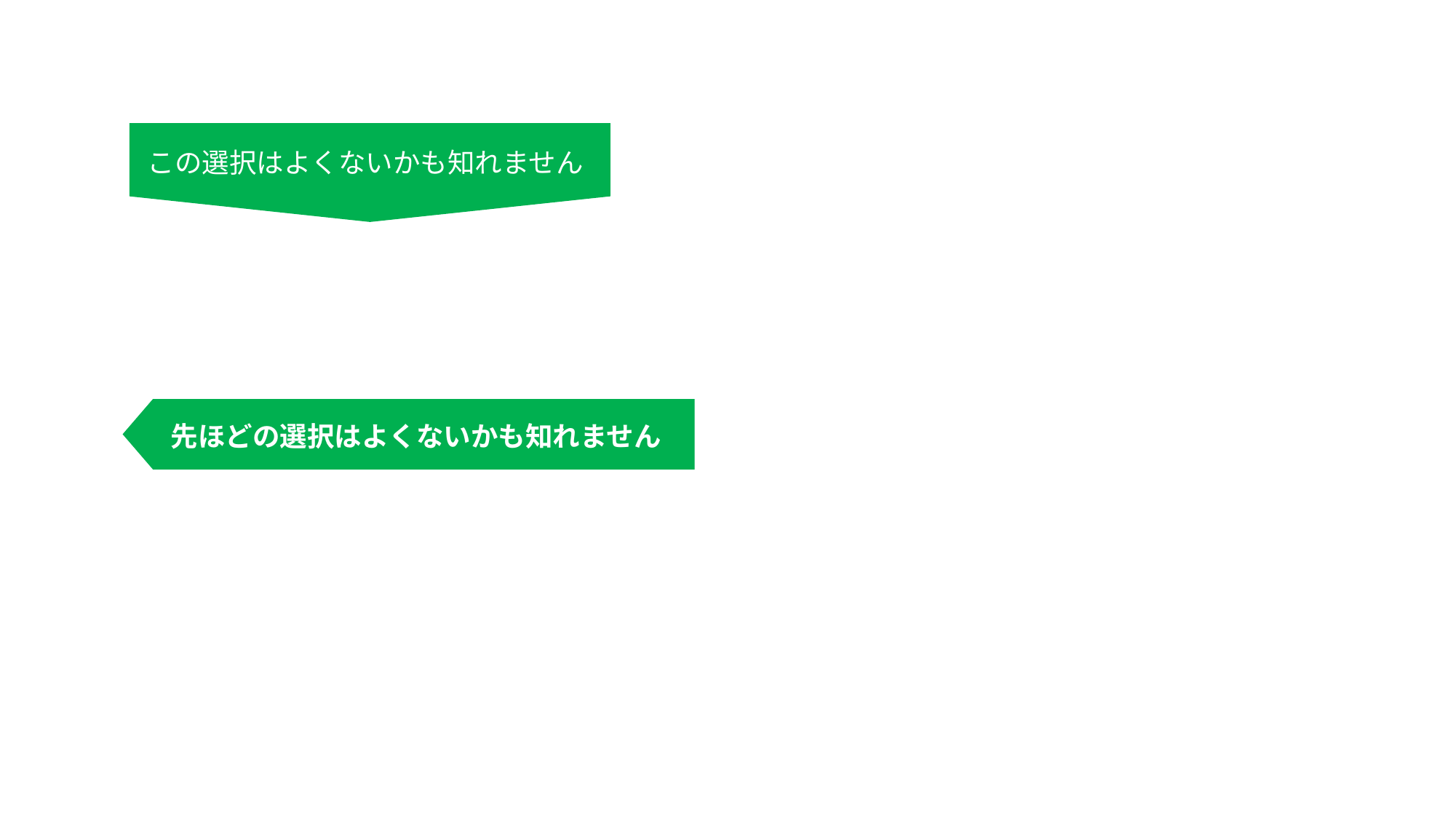

この選択はよくないかも知れません

先ほどの選択はよくないかも知れません